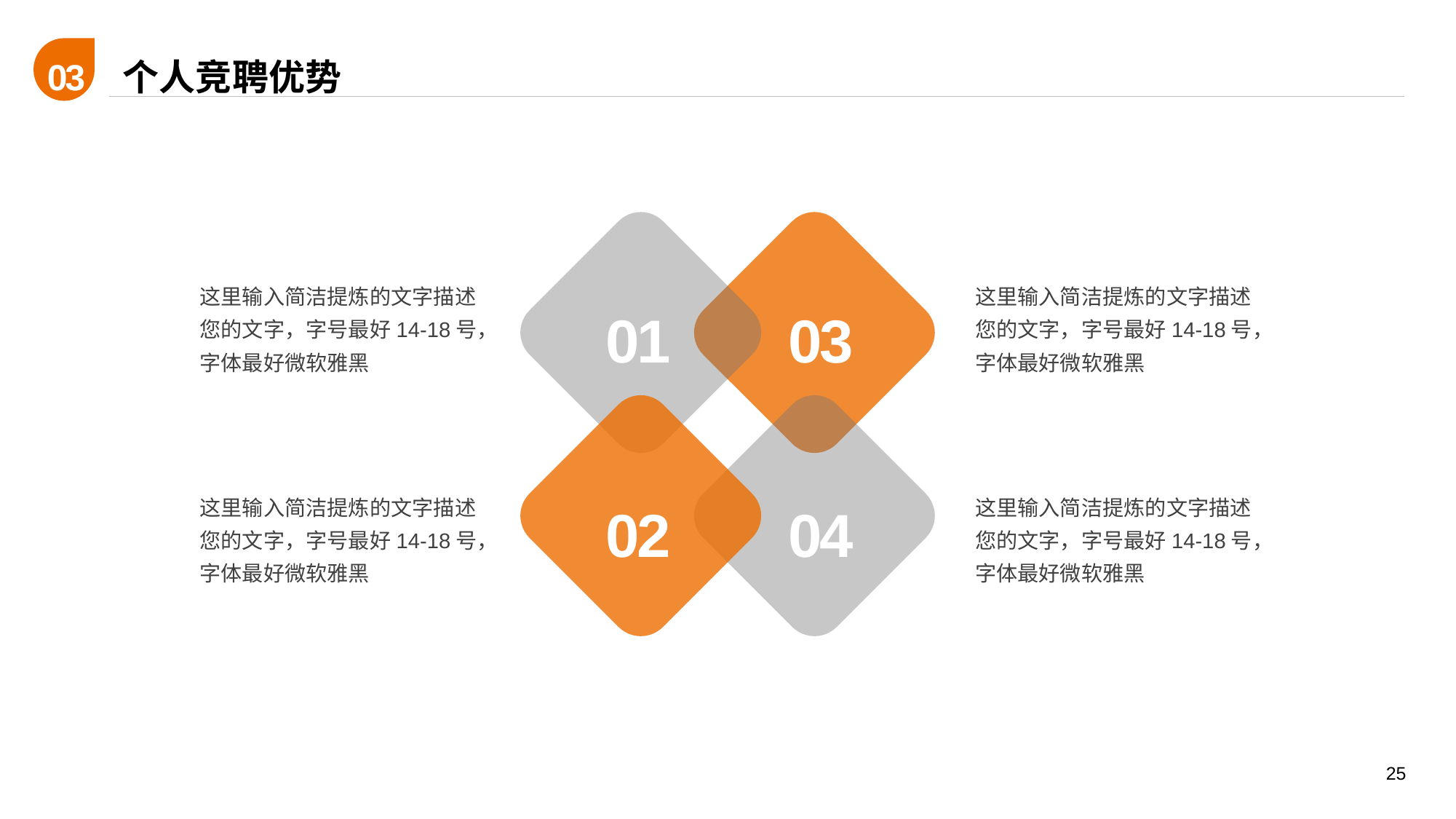

个人竞聘优势
03

这里输入简洁提炼的文字描述您的文字，字号最好14-18号，字体最好微软雅黑
这里输入简洁提炼的文字描述您的文字，字号最好14-18号，字体最好微软雅黑
01
03
02
04
这里输入简洁提炼的文字描述您的文字，字号最好14-18号，字体最好微软雅黑
这里输入简洁提炼的文字描述您的文字，字号最好14-18号，字体最好微软雅黑